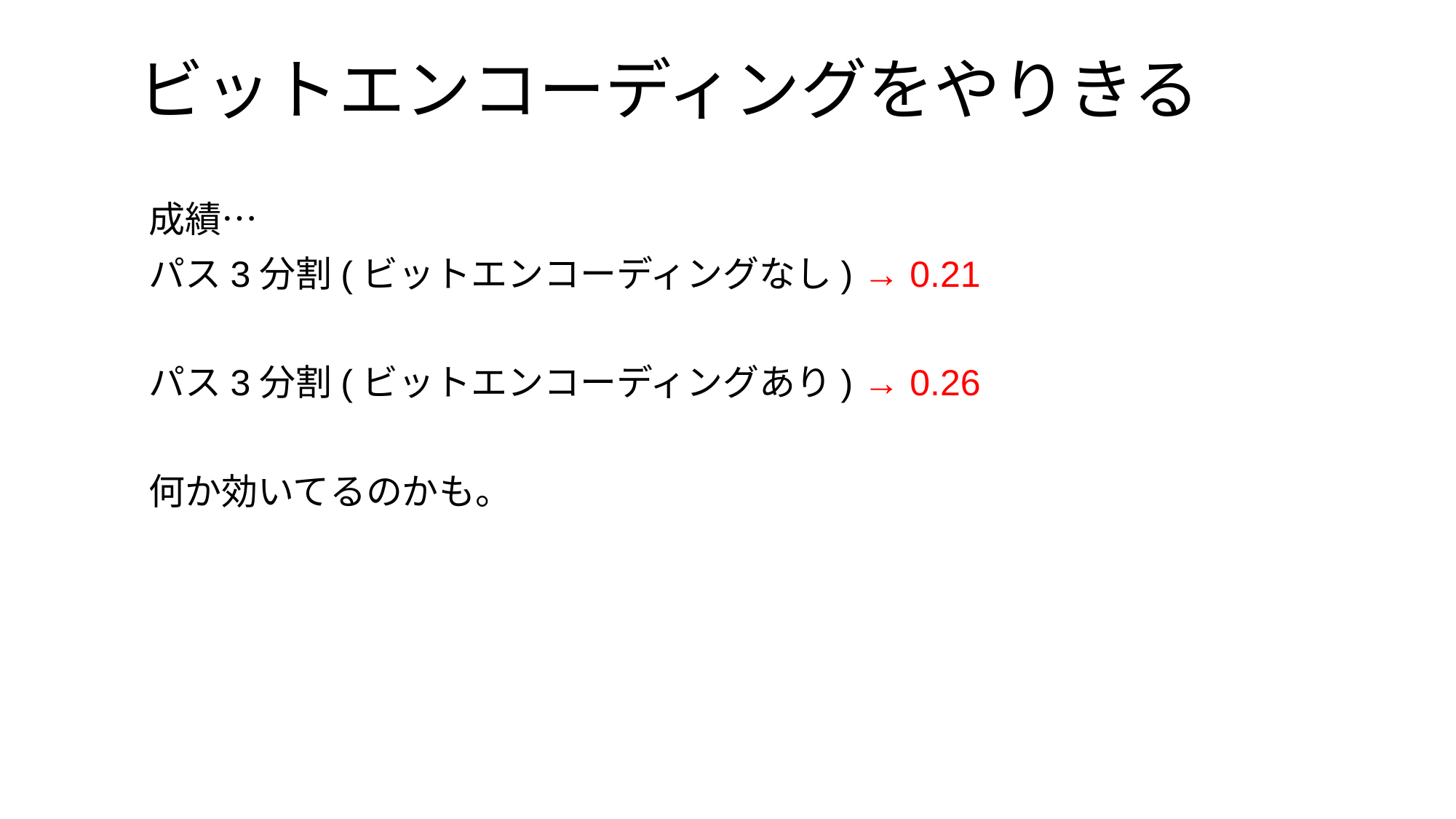

# ビットエンコーディングをやりきる
成績…
パス3分割(ビットエンコーディングなし) → 0.21

パス3分割(ビットエンコーディングあり) → 0.26

何か効いてるのかも。